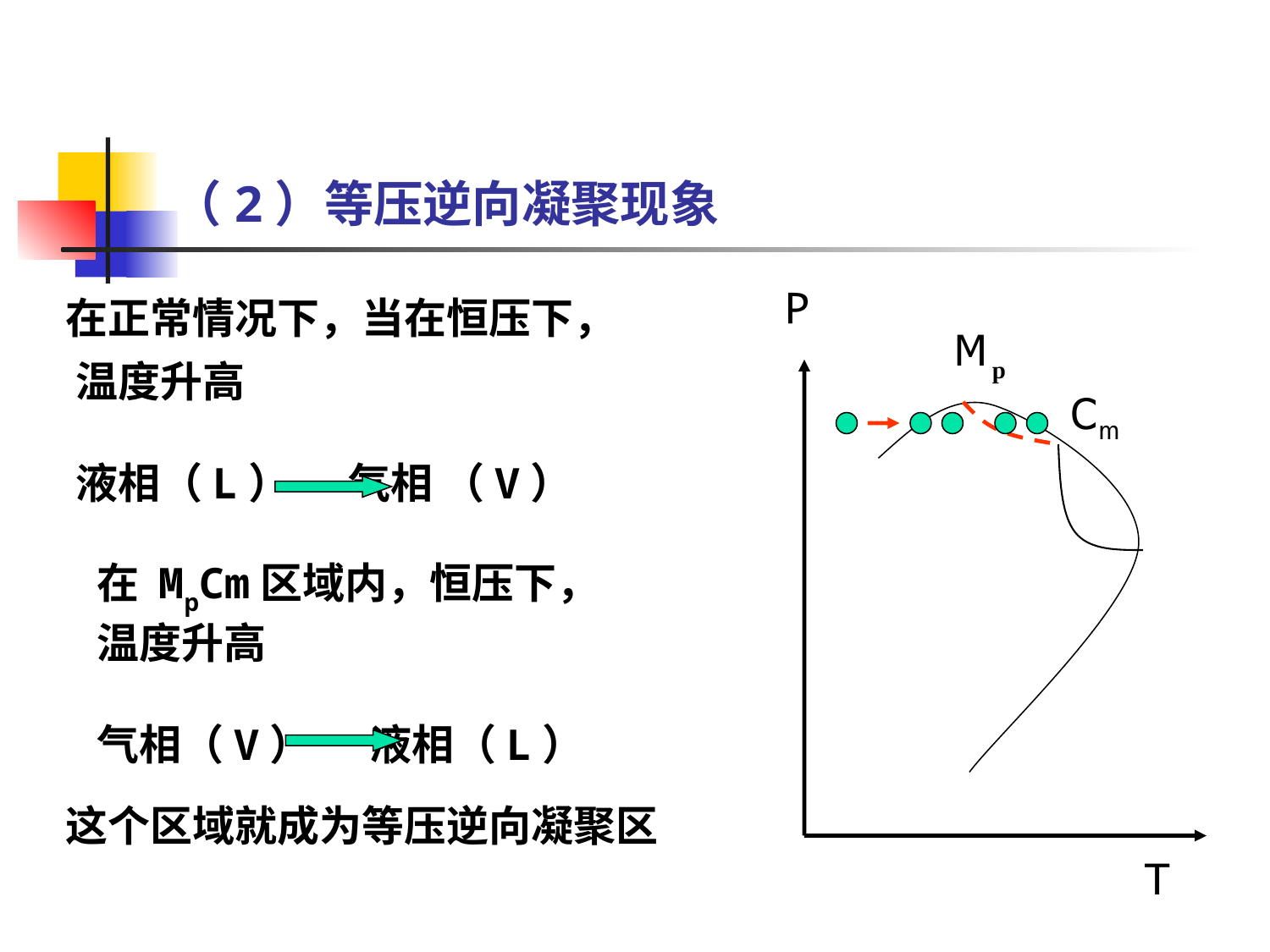

# （2）等压逆向凝聚现象
P
在正常情况下，当在恒压下，
Mp
温度升高

液相（L）      气相 （V）

Cm

在 MpCm区域内，恒压下，
温度升高

气相（V）      液相（L）

这个区域就成为等压逆向凝聚区

T
17